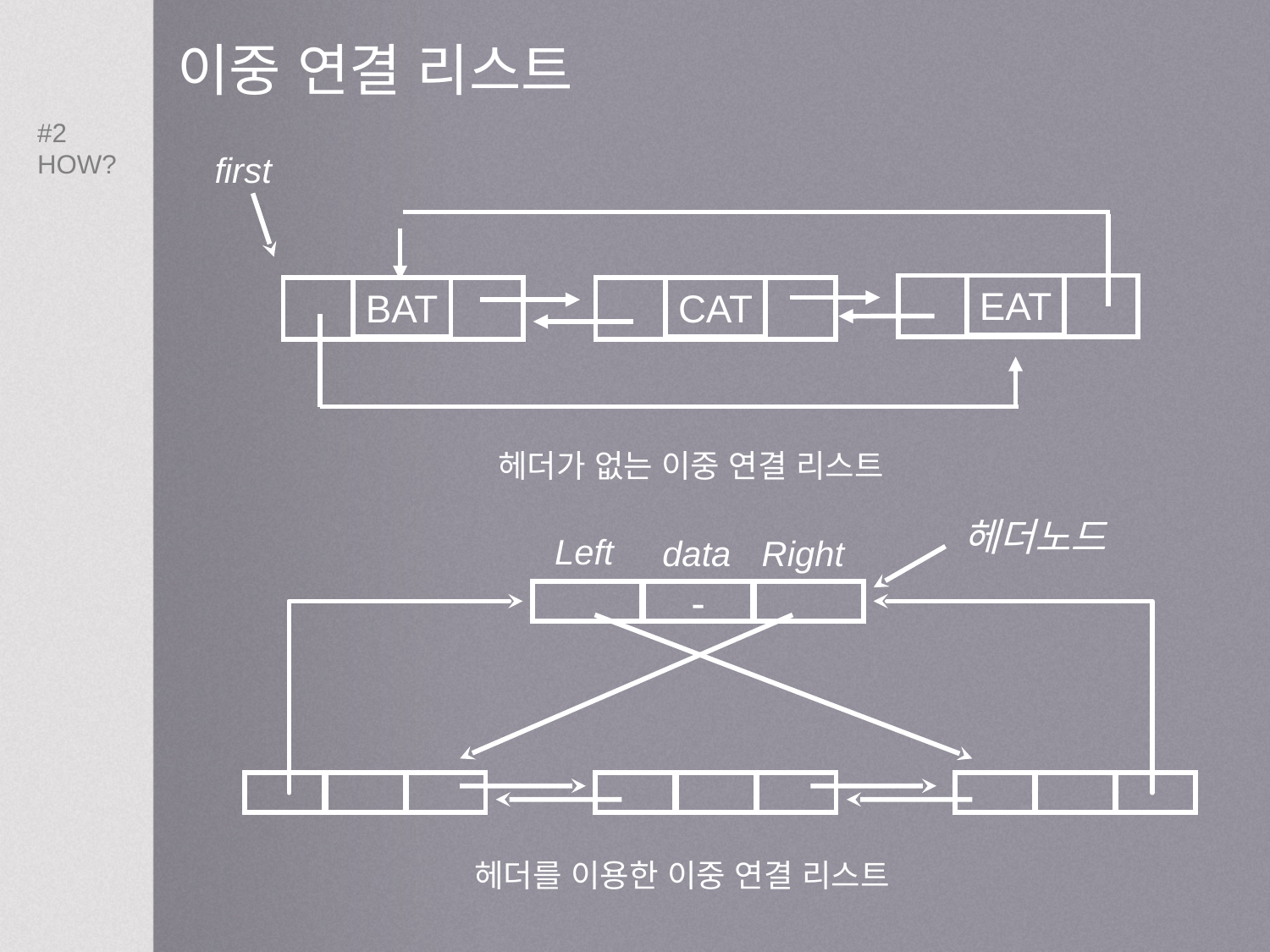

이중 연결 리스트
#2 HOW?
first

EAT

BAT

CAT
헤더가 없는 이중 연결 리스트
헤더노드
Left
data
Right

-

헤더를 이용한 이중 연결 리스트